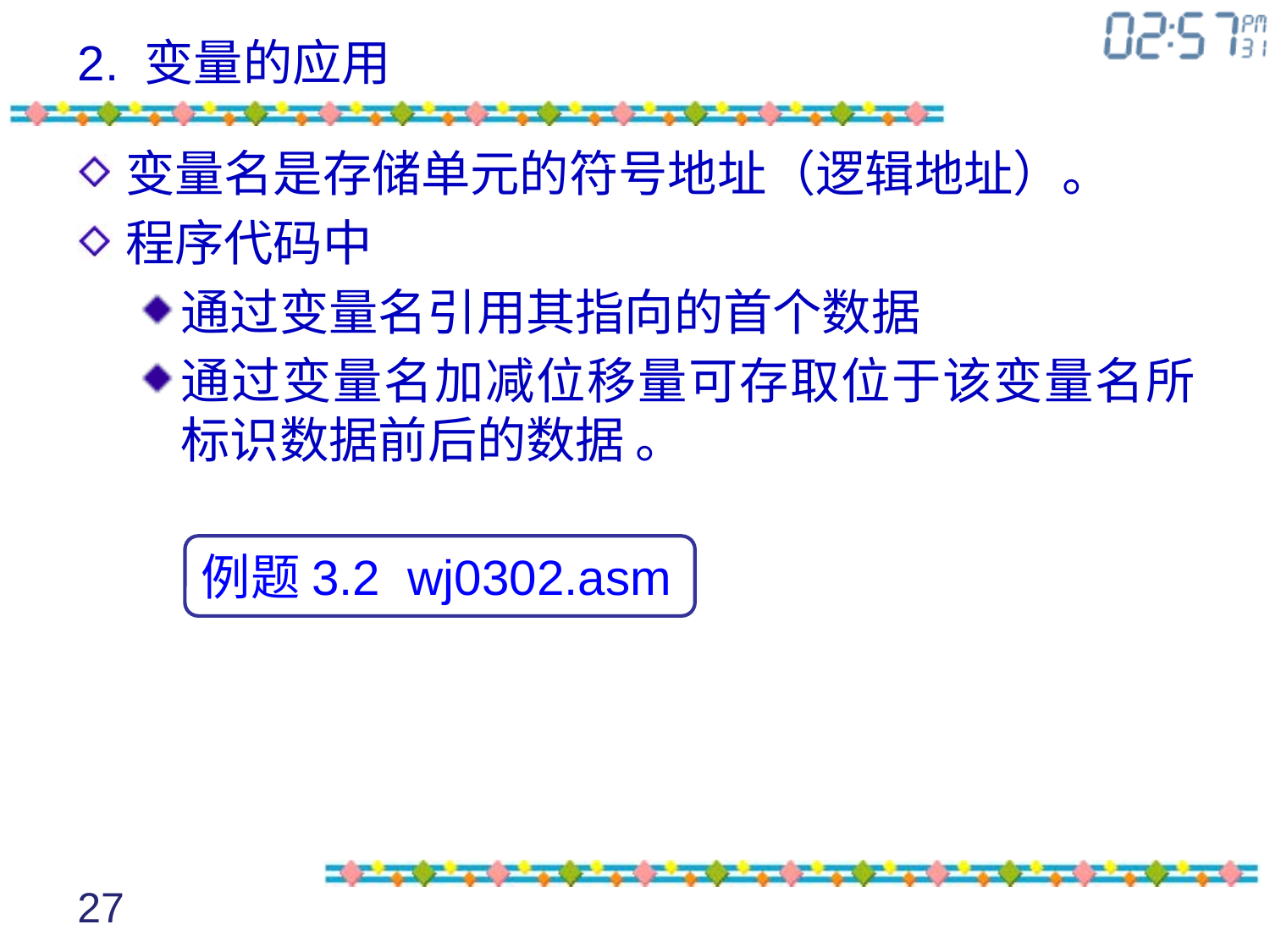

# 2. 变量的应用
变量名是存储单元的符号地址（逻辑地址）。
程序代码中
通过变量名引用其指向的首个数据
通过变量名加减位移量可存取位于该变量名所标识数据前后的数据 。

例题3.2  wj0302.asm